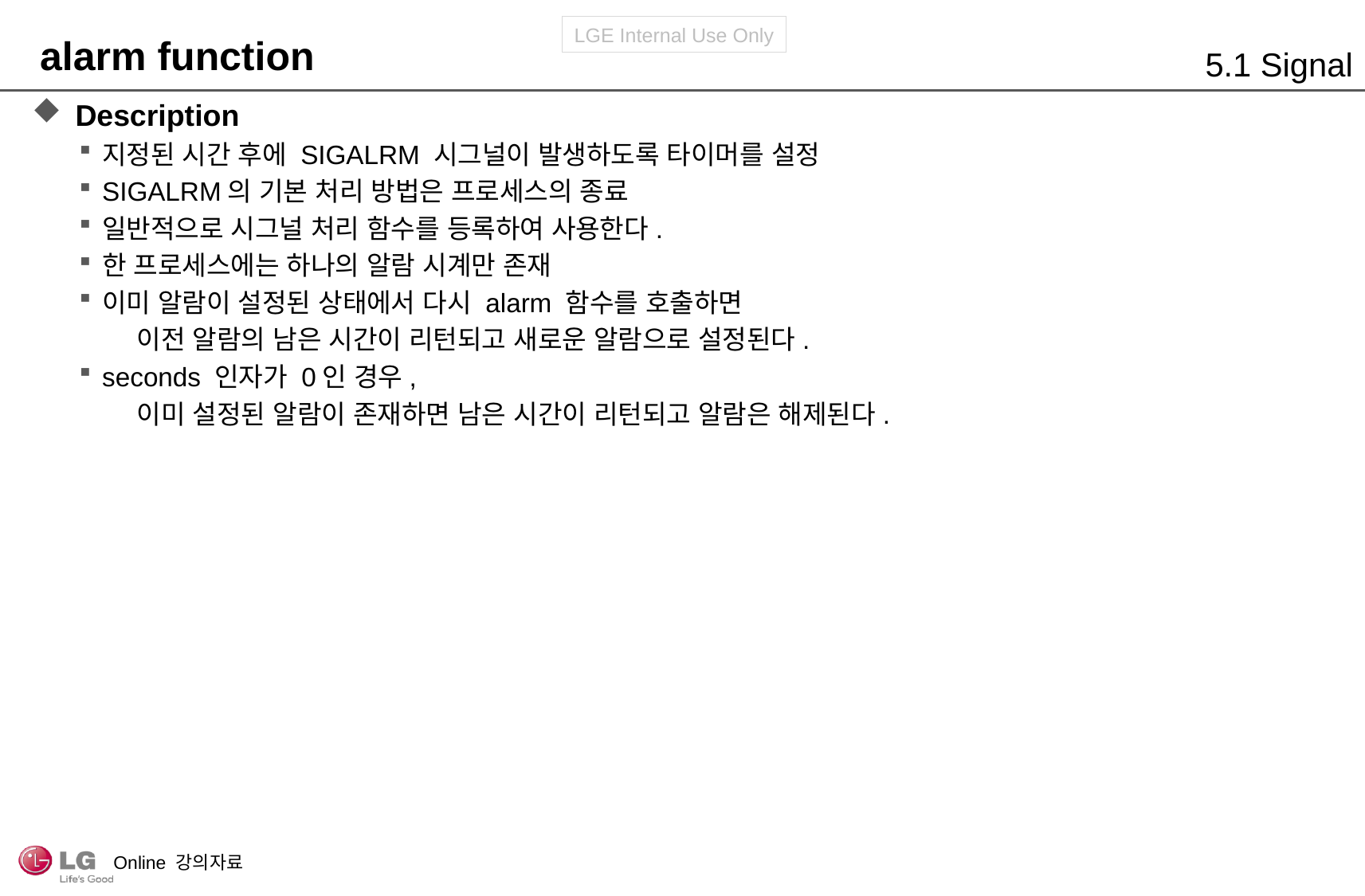

alarm function
5.1 Signal

 Description
지정된 시간 후에 SIGALRM 시그널이 발생하도록 타이머를 설정
SIGALRM의 기본 처리 방법은 프로세스의 종료
일반적으로 시그널 처리 함수를 등록하여 사용한다.
한 프로세스에는 하나의 알람 시계만 존재
이미 알람이 설정된 상태에서 다시 alarm 함수를 호출하면
       이전 알람의 남은 시간이 리턴되고 새로운 알람으로 설정된다.
seconds 인자가 0인 경우,
       이미 설정된 알람이 존재하면 남은 시간이 리턴되고 알람은 해제된다.